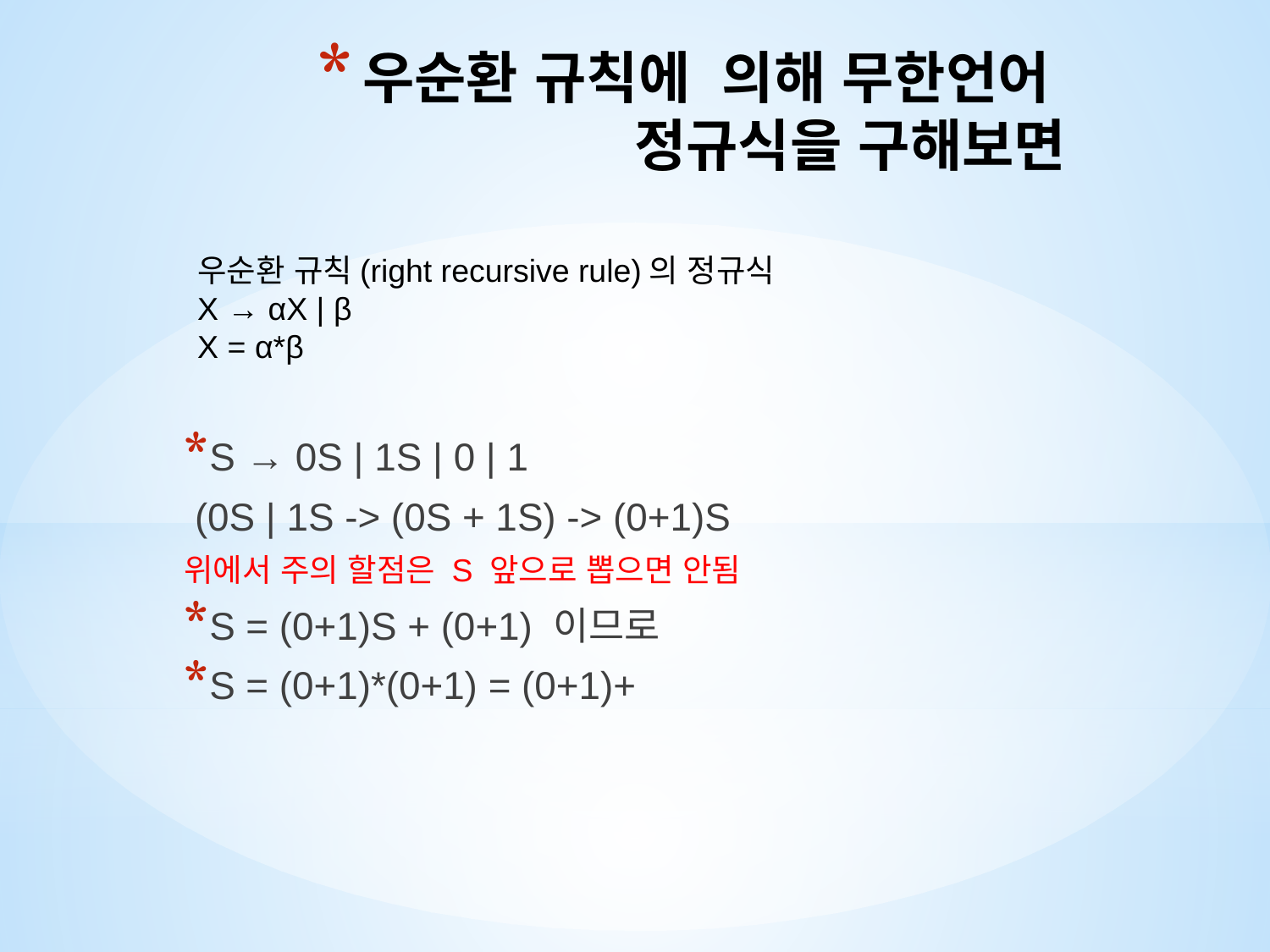

# 우순환 규칙에  의해 무한언어 정규식을 구해보면

우순환 규칙(right recursive rule)의 정규식
X → αX | β
X = α*β
S → 0S | 1S | 0 | 1
 (0S | 1S -> (0S + 1S) -> (0+1)S
위에서 주의 할점은 S 앞으로 뽑으면 안됨
S = (0+1)S + (0+1) 이므로
S = (0+1)*(0+1) = (0+1)+